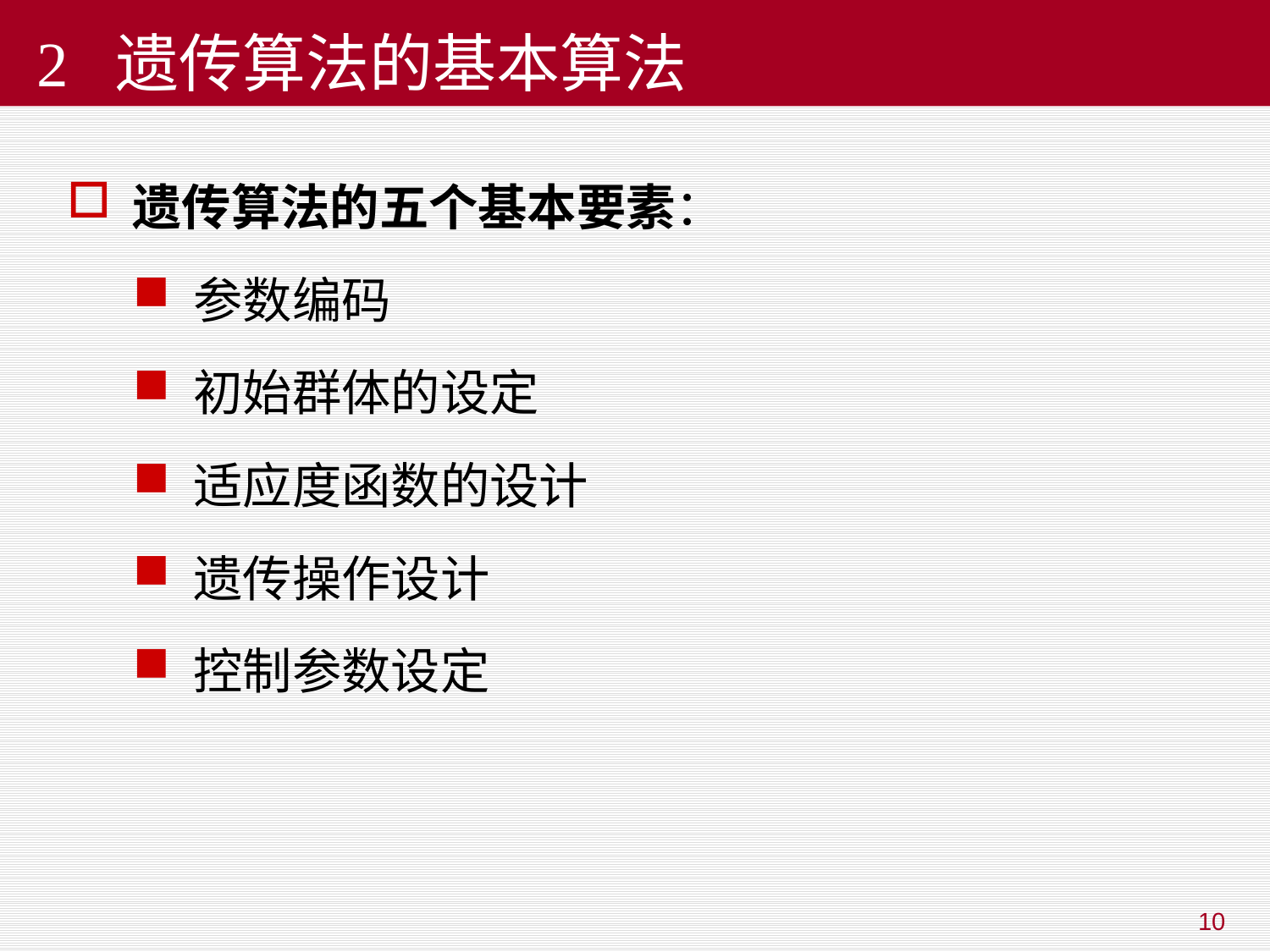

# 2  遗传算法的基本算法
遗传算法的五个基本要素：
参数编码
初始群体的设定
适应度函数的设计
遗传操作设计
控制参数设定
10